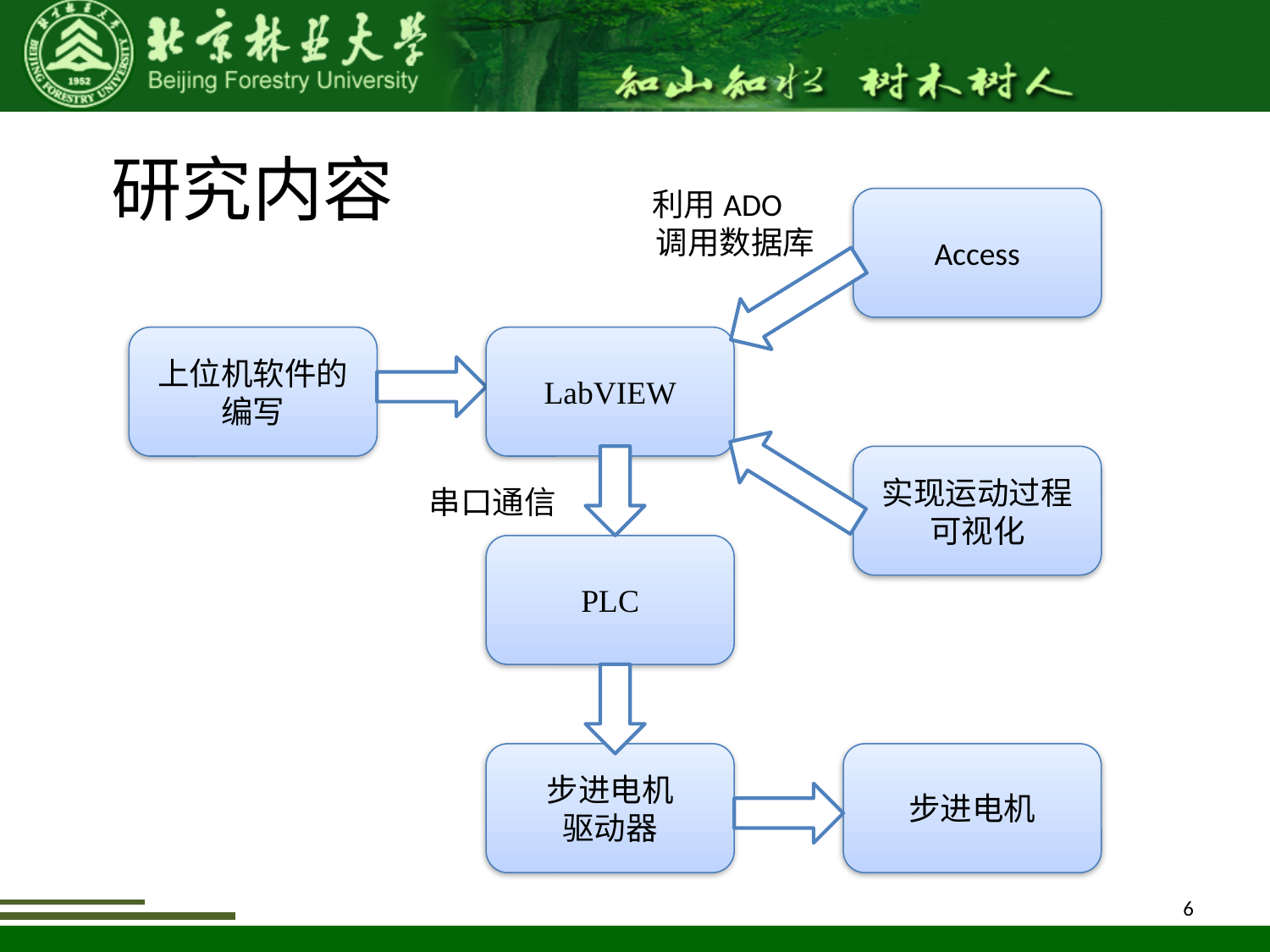

研究内容

利用ADO      调用数据库
Access

上位机软件的编写
LabVIEW

实现运动过程可视化

串口通信
PLC

步进电机
驱动器
步进电机

6